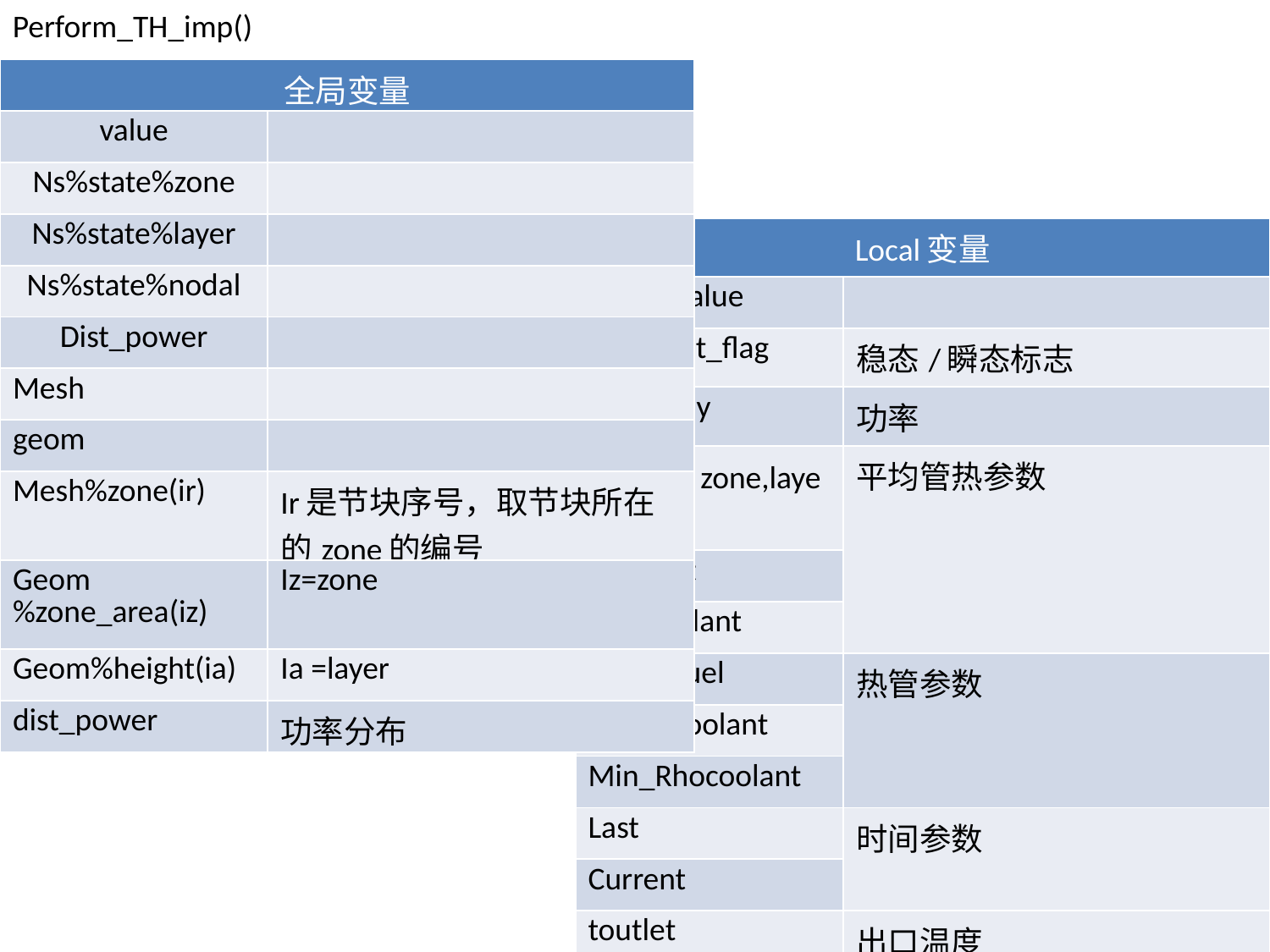

Perform_TH_imp()
| 全局变量 |  |
| --- | --- |
| value |  |
| Ns%state%zone |  |
| Ns%state%layer |  |
| Ns%state%nodal |  |
| Dist\_power |  |
| Mesh |  |
| geom |  |
| Mesh%zone(ir) | Ir是节块序号，取节块所在的zone的编号 |
| Geom%zone\_area(iz) | Iz=zone |
| Geom%height(ia) | Ia =layer |
| dist\_power | 功率分布 |
| Local变量 |  |
| --- | --- |
| value |  |
| Transient\_flag | 稳态/瞬态标志 |
| Assembly | 功率 |
| Tfuel（zone,layer） | 平均管热参数 |
| Tcoolant |  |
| RHOcoolant |  |
| Max\_Tfuel | 热管参数 |
| Max\_Tcoolant |  |
| Min\_Rhocoolant |  |
| Last | 时间参数 |
| Current |  |
| toutlet | 出口温度 |